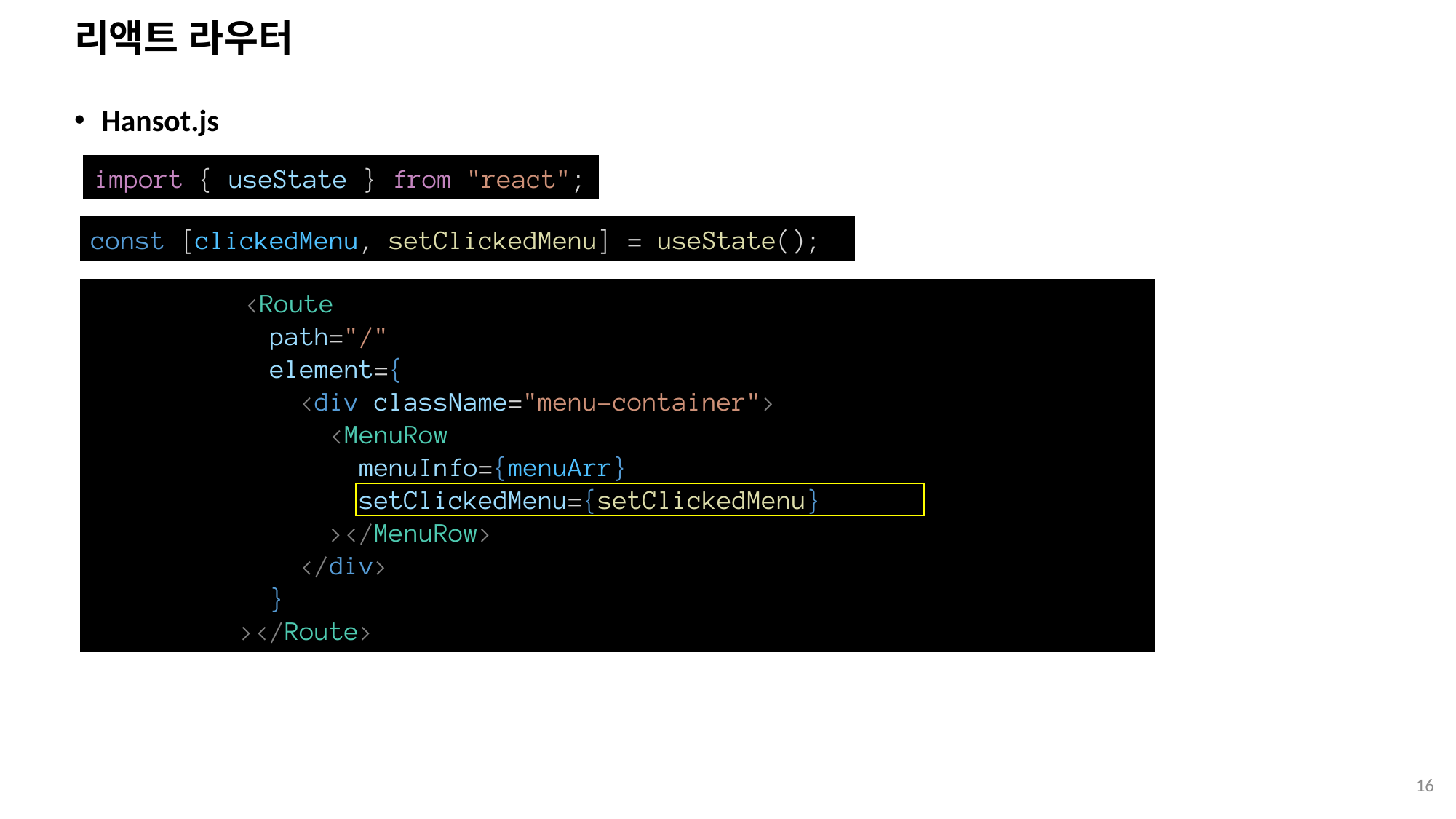

# 리액트 라우터
Hansot.js

import { useState } from "react";
const [clickedMenu, setClickedMenu] = useState();
	   <Route
            path="/"
            element={
              <div className="menu-container">
                <MenuRow
                  menuInfo={menuArr}
                  setClickedMenu={setClickedMenu}
                ></MenuRow>
              </div>
            }
          ></Route>

16